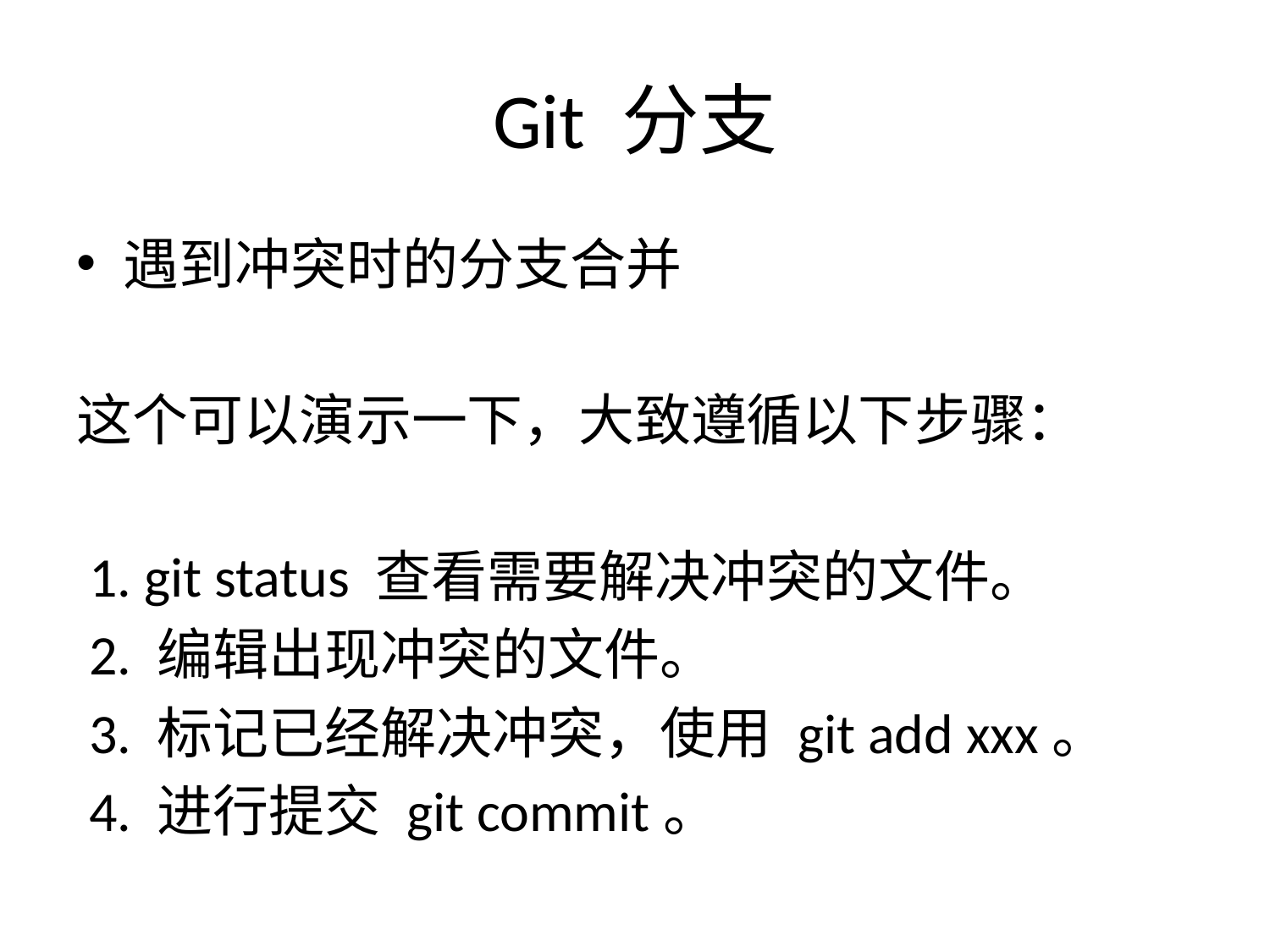

# Git 分支
遇到冲突时的分支合并

这个可以演示一下，大致遵循以下步骤：

 1. git status 查看需要解决冲突的文件。
 2. 编辑出现冲突的文件。
 3. 标记已经解决冲突，使用 git add xxx。
 4. 进行提交 git commit。